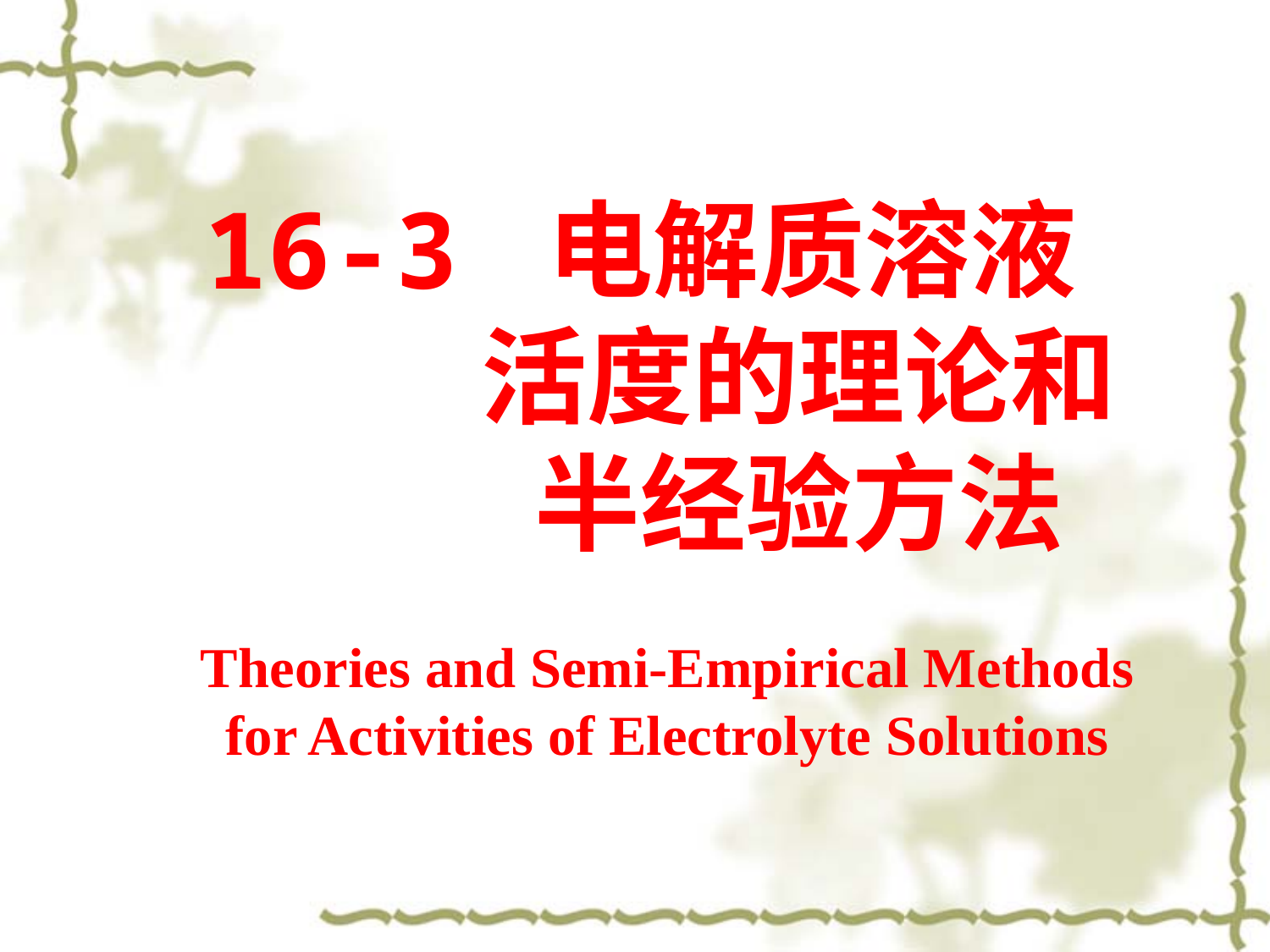

16-3 电解质溶液活度的理论和半经验方法
Theories and Semi-Empirical Methods for Activities of Electrolyte Solutions